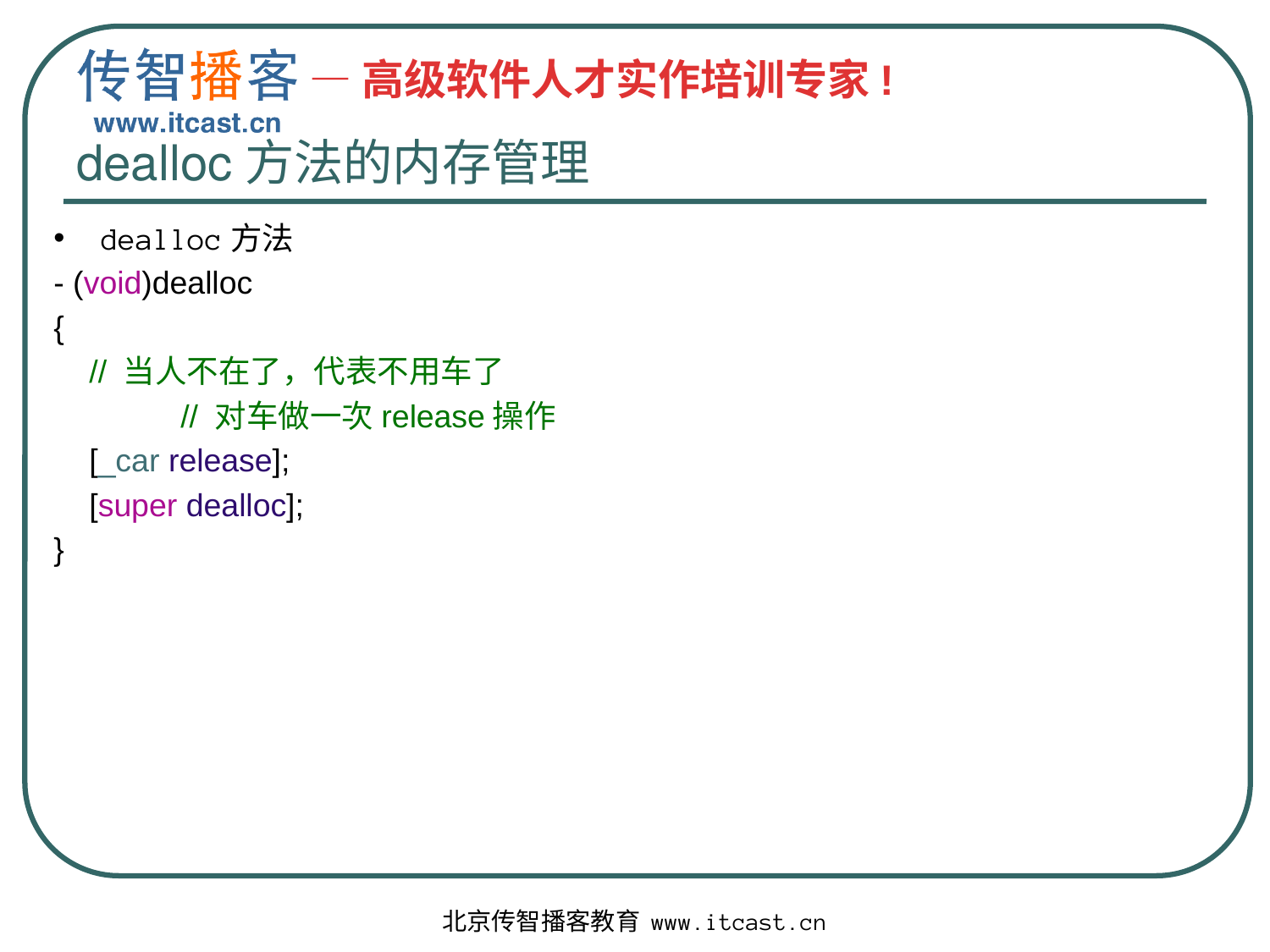

# dealloc方法的内存管理
dealloc方法
- (void)dealloc
{
    // 当人不在了，代表不用车了
    	// 对车做一次release操作
    [_car release];
    [super dealloc];
}